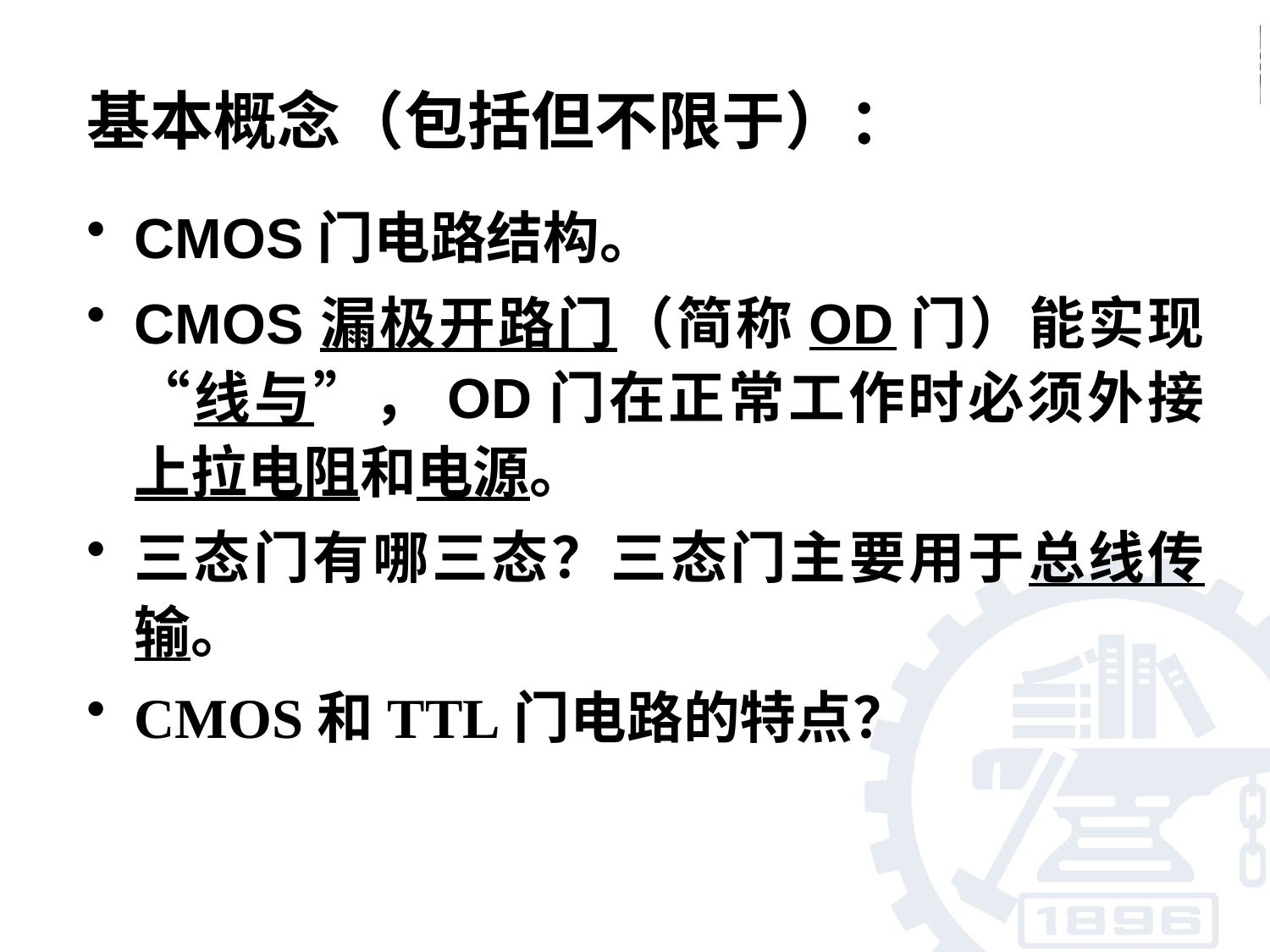

基本概念（包括但不限于）：
CMOS门电路结构。
CMOS漏极开路门（简称OD门）能实现“线与”，OD门在正常工作时必须外接上拉电阻和电源。
三态门有哪三态？三态门主要用于总线传输。
CMOS和TTL门电路的特点？